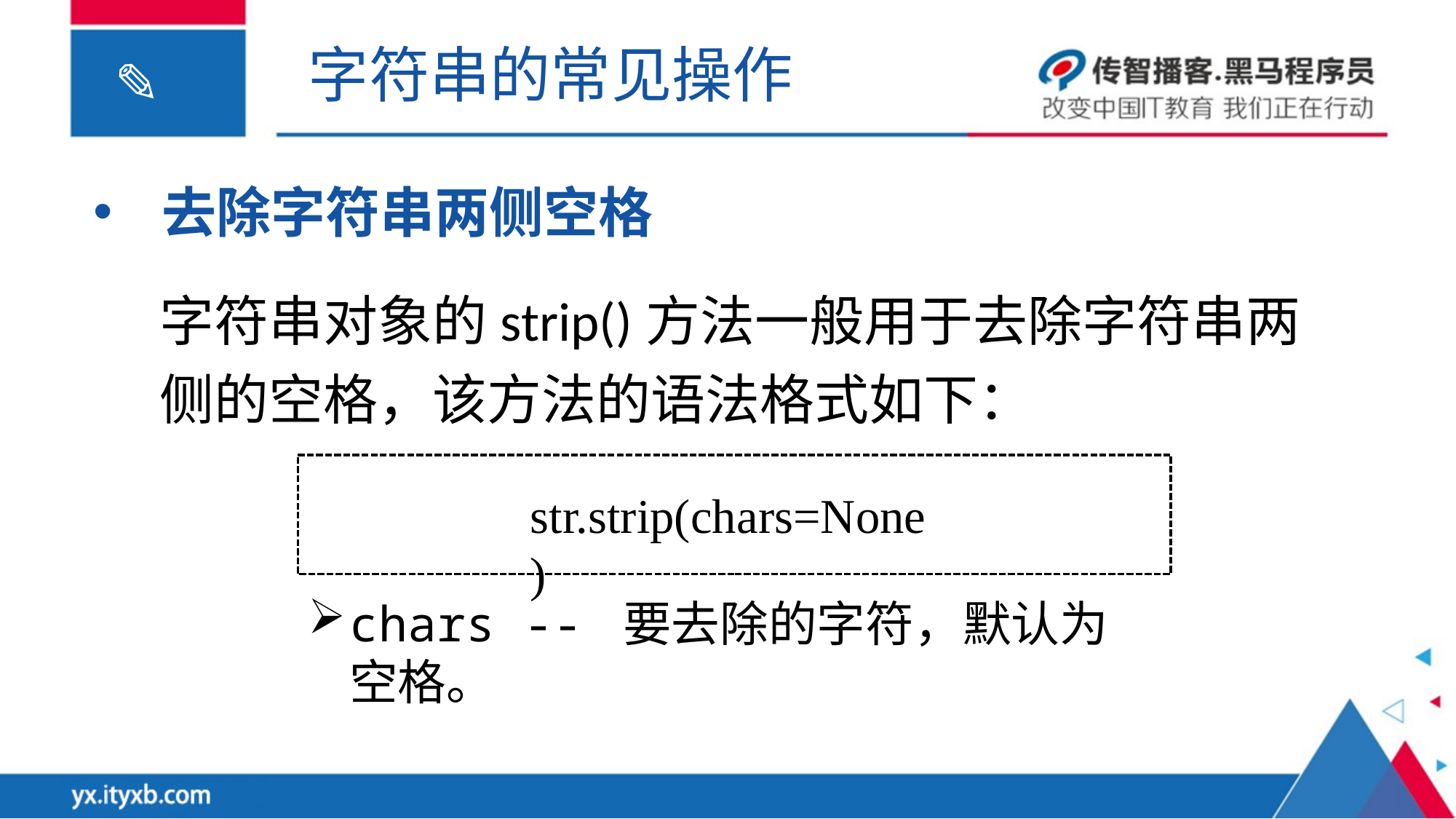

字符串的常见操作
去除字符串两侧空格
字符串对象的strip()方法一般用于去除字符串两侧的空格，该方法的语法格式如下：

str.strip(chars=None)
chars -- 要去除的字符，默认为空格。